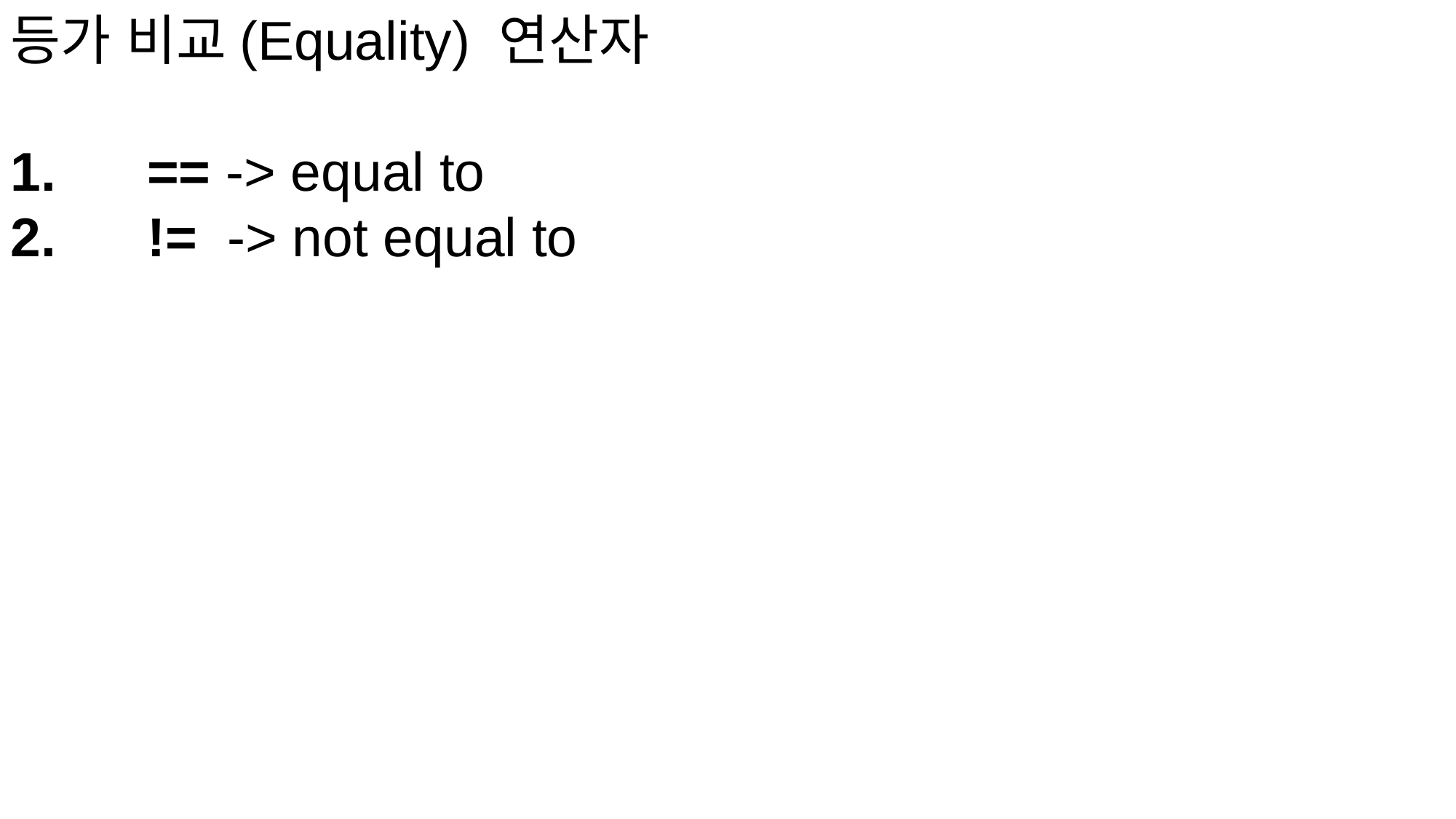

등가 비교(Equality) 연산자

== -> equal to
!=  -> not equal to